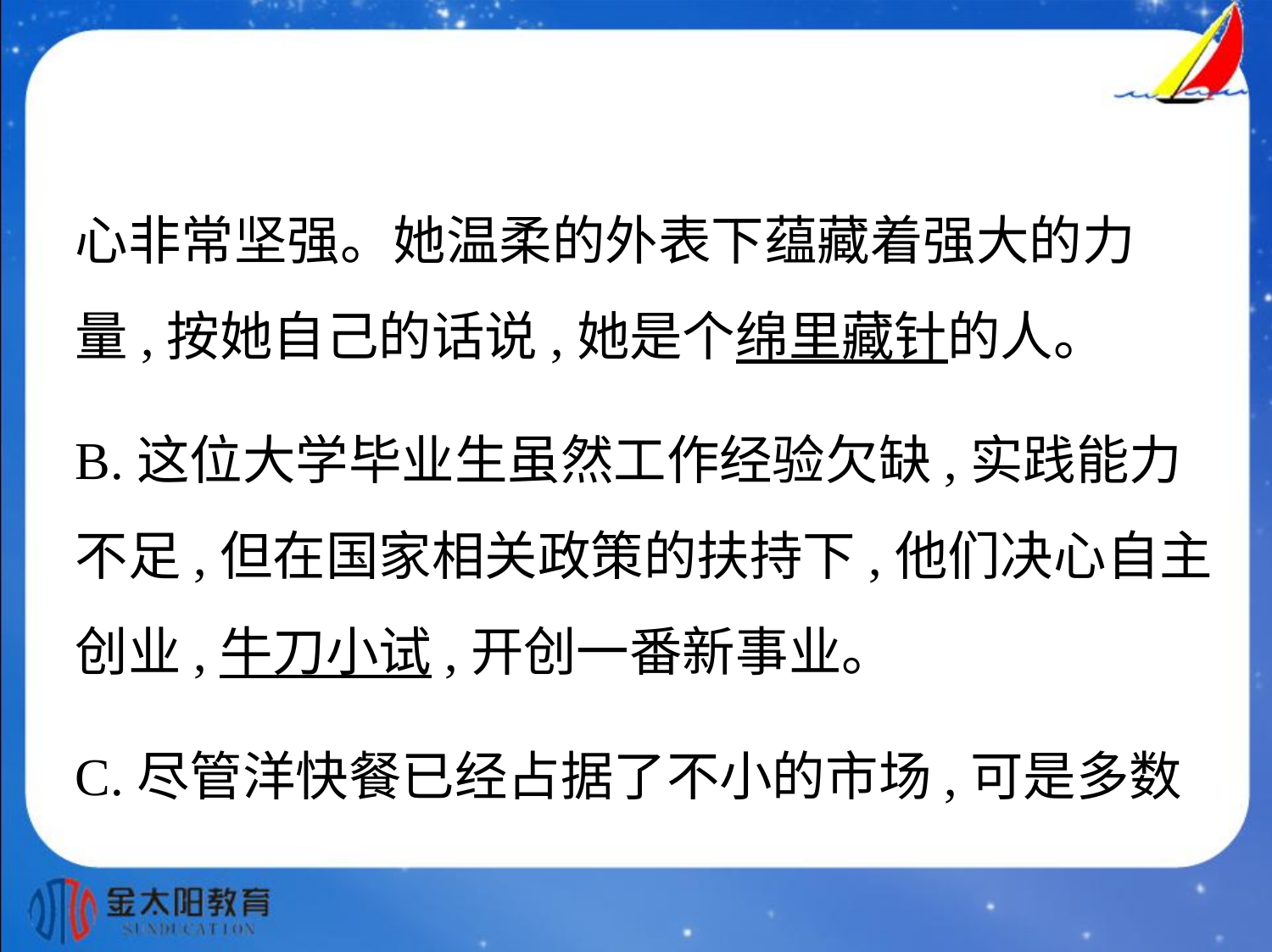

心非常坚强。她温柔的外表下蕴藏着强大的力
量,按她自己的话说,她是个绵里藏针的人。
B.这位大学毕业生虽然工作经验欠缺,实践能力
不足,但在国家相关政策的扶持下,他们决心自主
创业,牛刀小试,开创一番新事业。
C.尽管洋快餐已经占据了不小的市场,可是多数